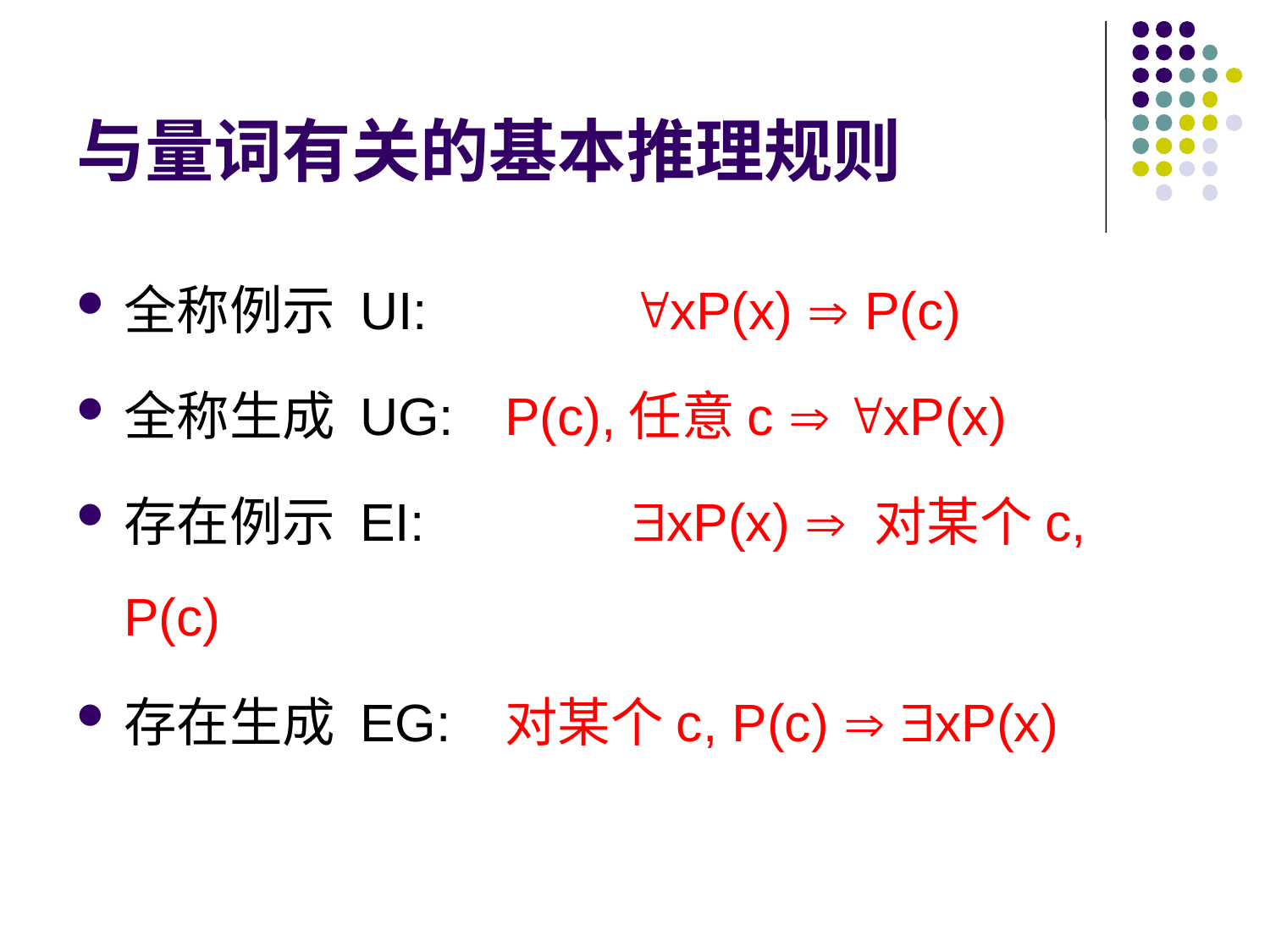

# 与量词有关的基本推理规则
全称例示 UI:		∀xP(x) ⇒ P(c)
全称生成 UG:  	P(c),任意c ⇒ ∀xP(x)
存在例示 EI:		∃xP(x) ⇒ 对某个c, P(c)
存在生成 EG:	对某个c, P(c) ⇒ ∃xP(x)